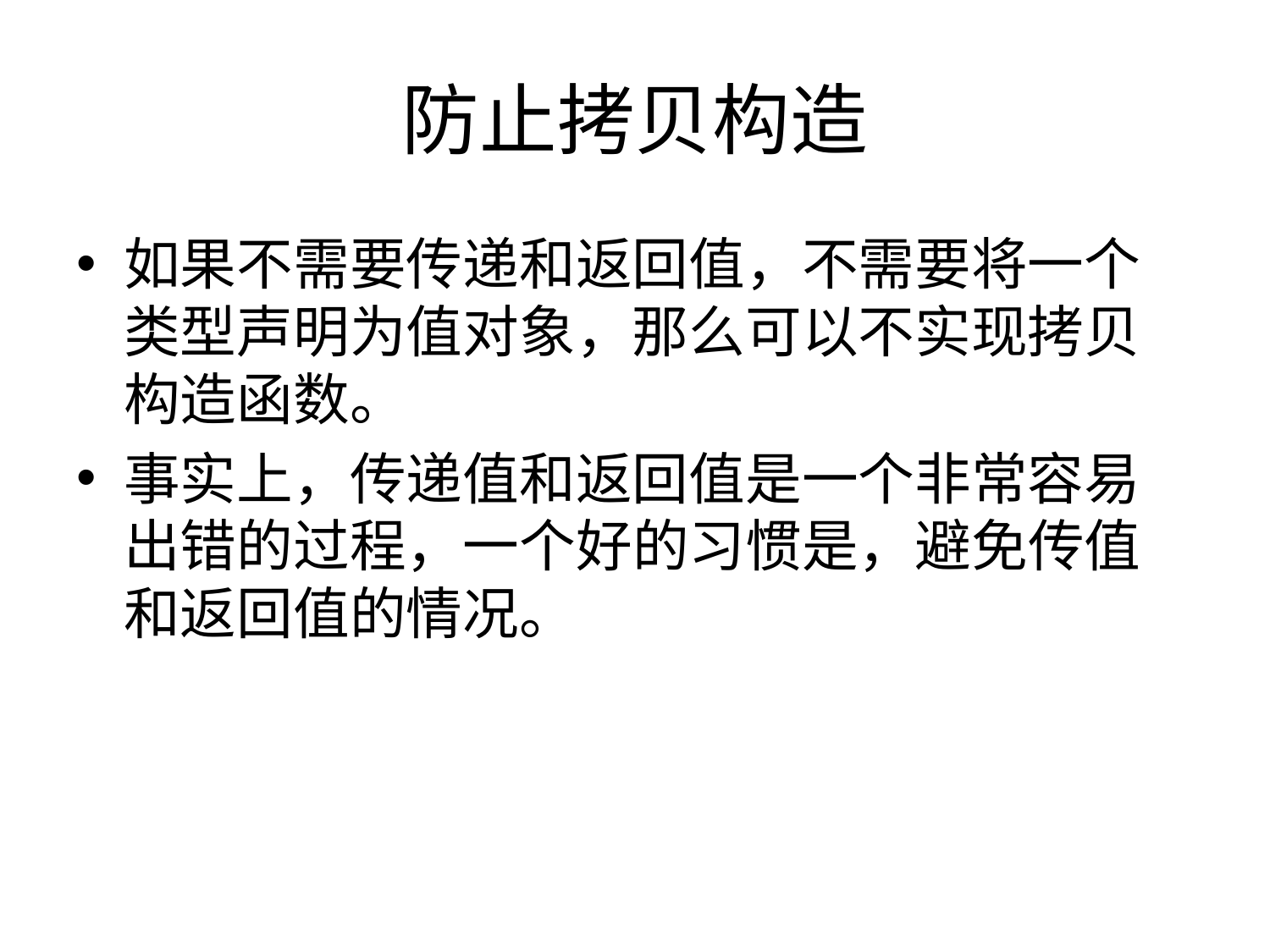

# 防止拷贝构造
如果不需要传递和返回值，不需要将一个类型声明为值对象，那么可以不实现拷贝构造函数。
事实上，传递值和返回值是一个非常容易出错的过程，一个好的习惯是，避免传值和返回值的情况。